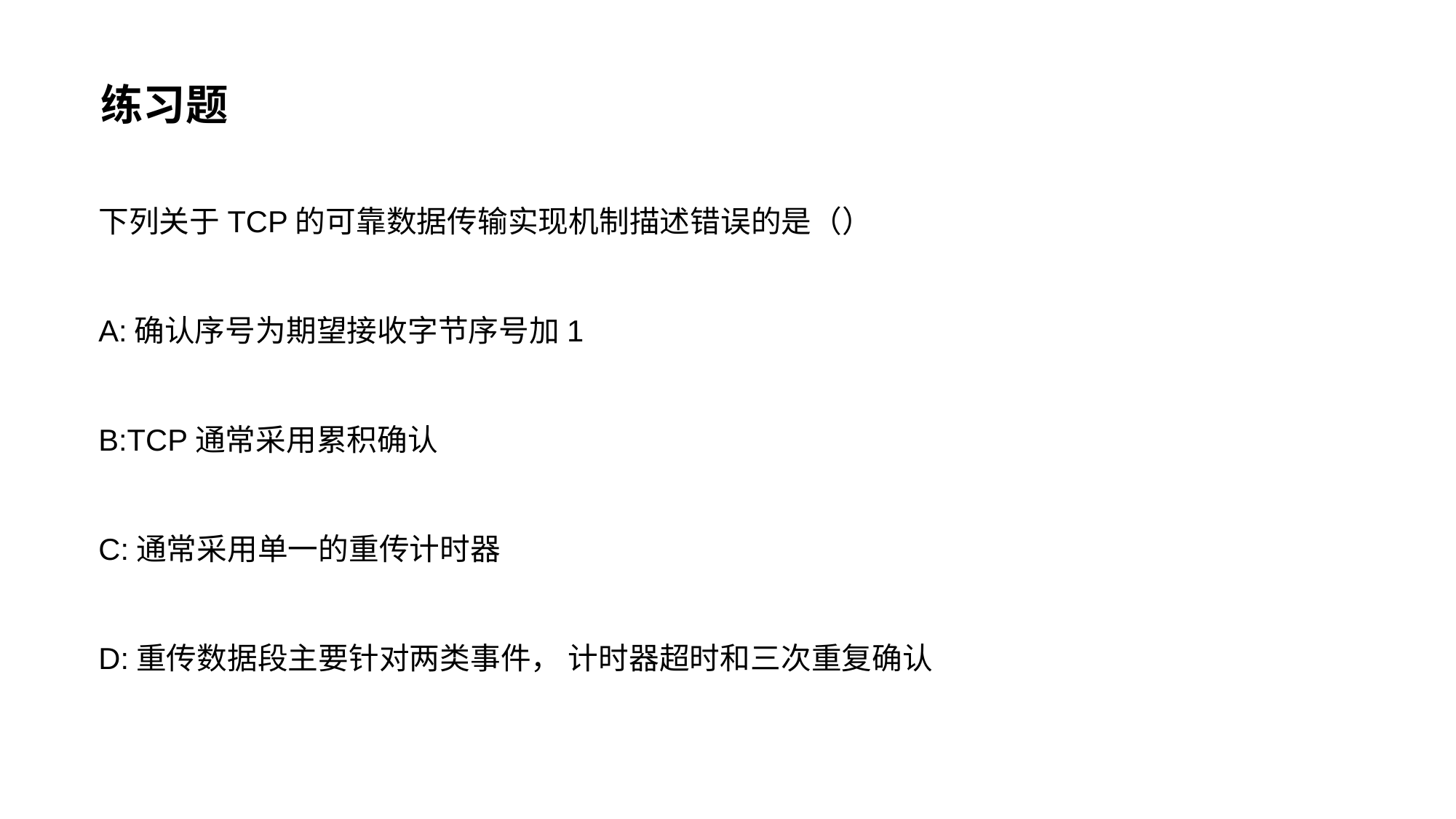

练习题
下列关于TCP的可靠数据传输实现机制描述错误的是（）

A:确认序号为期望接收字节序号加1

B:TCP通常采用累积确认

C:通常采用单一的重传计时器

D:重传数据段主要针对两类事件， 计时器超时和三次重复确认